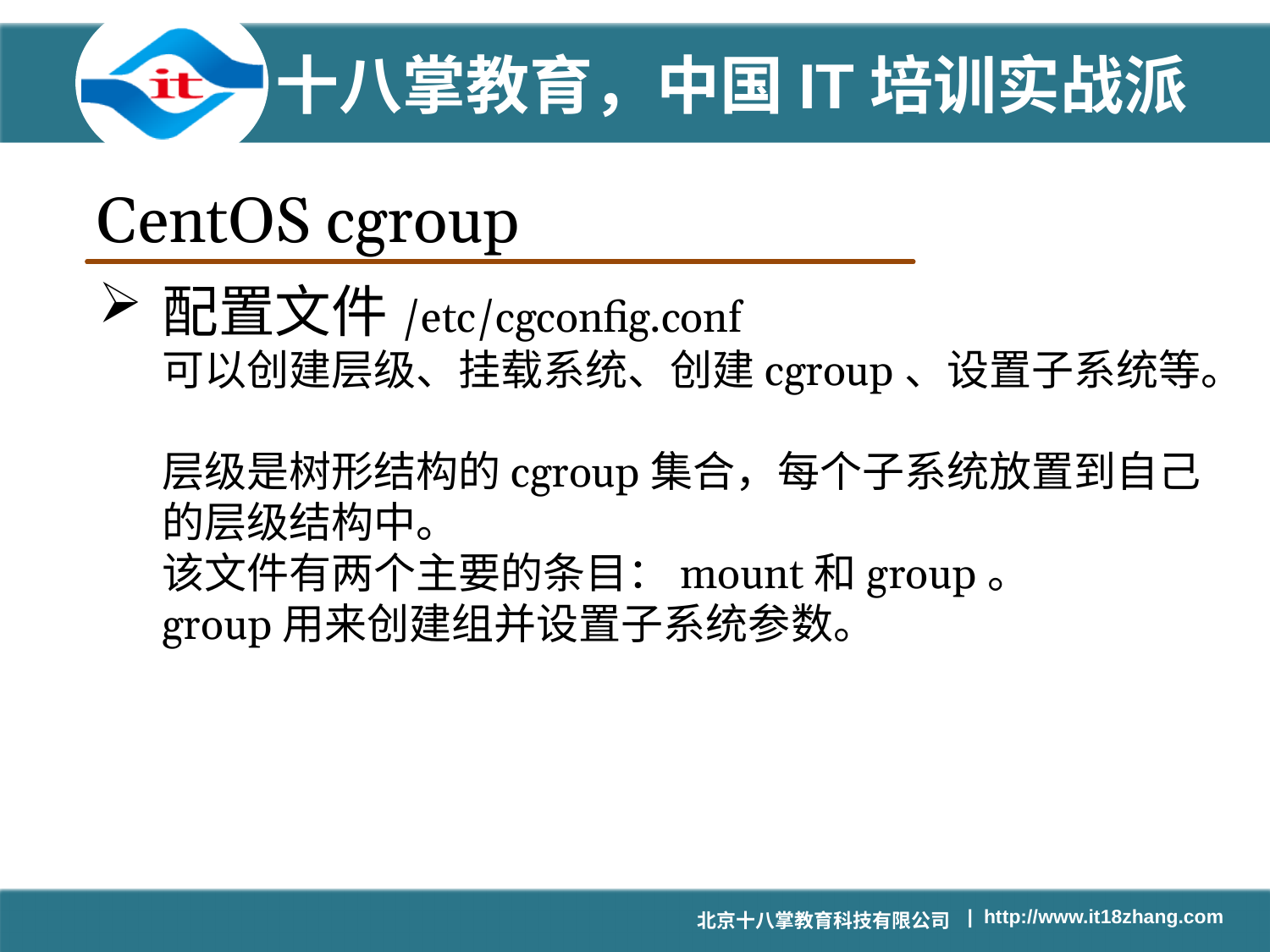

# CentOS cgroup
配置文件/etc/cgconfig.conf
可以创建层级、挂载系统、创建cgroup、设置子系统等。
层级是树形结构的cgroup集合，每个子系统放置到自己的层级结构中。
该文件有两个主要的条目：mount和group。
group用来创建组并设置子系统参数。